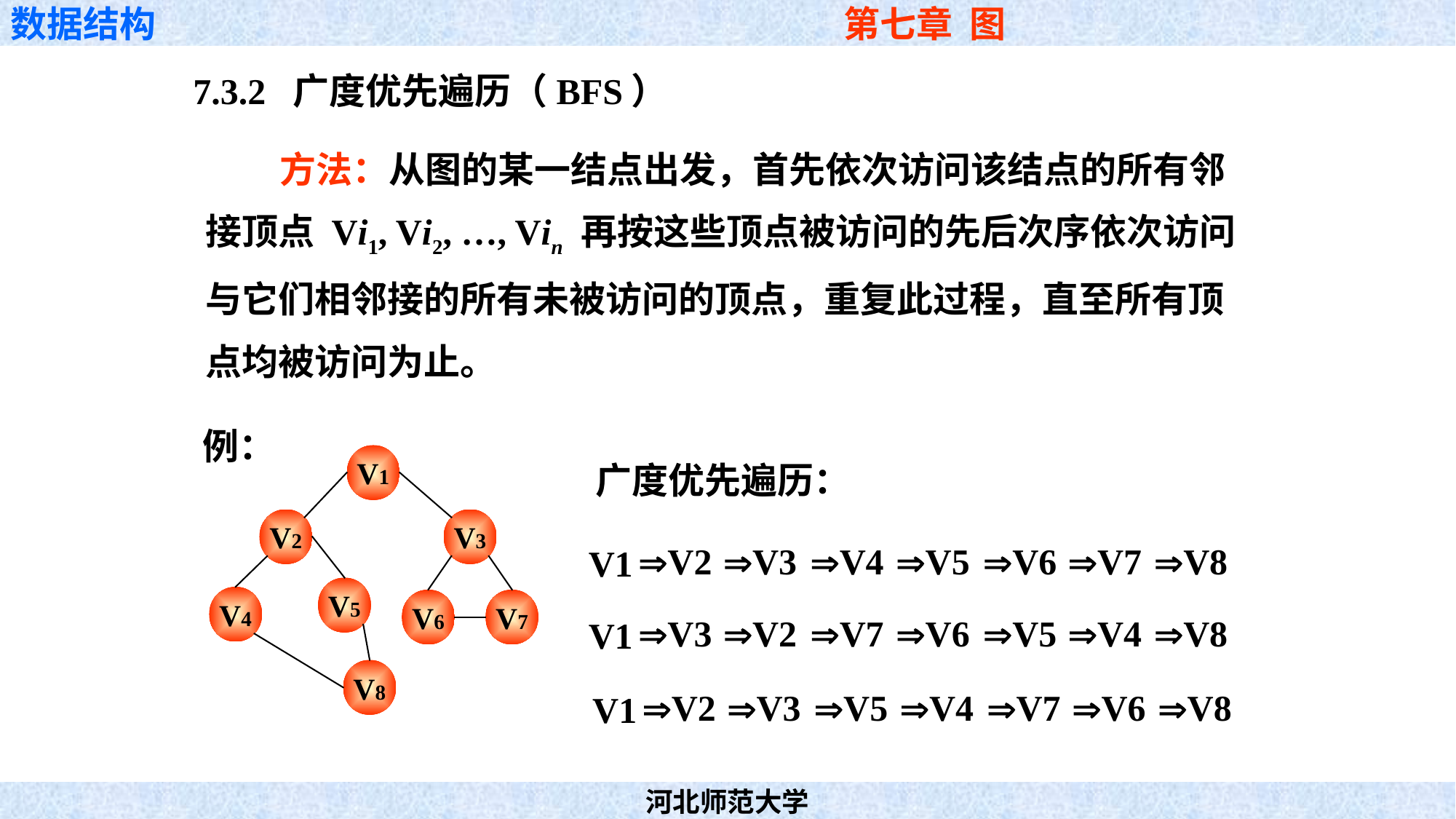

7.3.2  广度优先遍历（BFS）
        方法：从图的某一结点出发，首先依次访问该结点的所有邻
接顶点 Vi1, Vi2, …, Vin 再按这些顶点被访问的先后次序依次访问
与它们相邻接的所有未被访问的顶点，重复此过程，直至所有顶
点均被访问为止。
例：
V1
V2
V3
V5
V4
V6
V7
V8
广度优先遍历：
⇒V2
⇒V3
⇒V4
⇒V5
⇒V6
⇒V7
⇒V8
V1
⇒V3
⇒V2
⇒V7
⇒V6
⇒V5
⇒V4
⇒V8
V1
⇒V2
⇒V3
⇒V5
⇒V4
⇒V7
⇒V6
⇒V8
V1